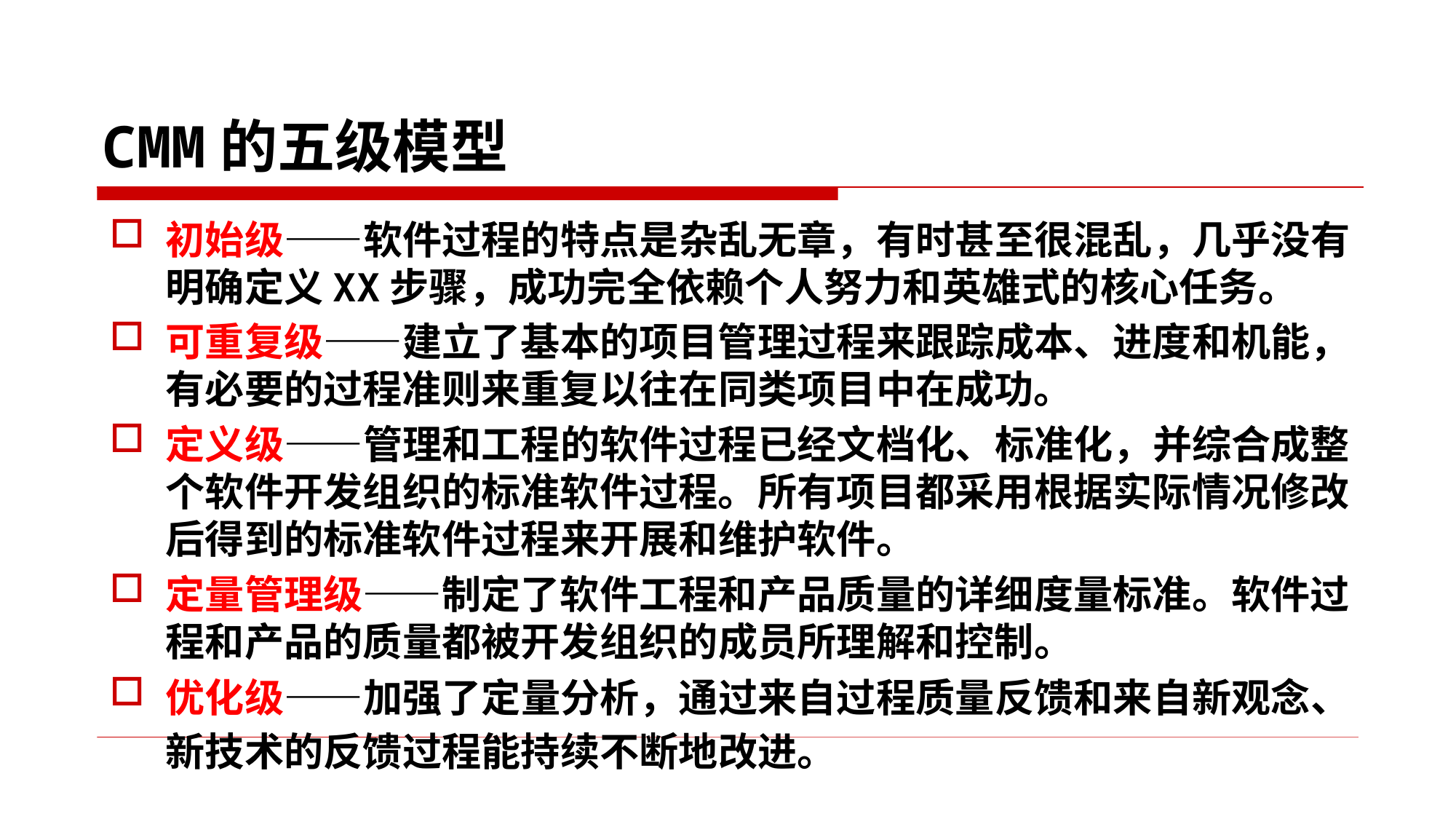

CMM的五级模型
初始级——软件过程的特点是杂乱无章，有时甚至很混乱，几乎没有明确定义XX步骤，成功完全依赖个人努力和英雄式的核心任务。
可重复级——建立了基本的项目管理过程来跟踪成本、进度和机能，有必要的过程准则来重复以往在同类项目中在成功。
定义级——管理和工程的软件过程已经文档化、标准化，并综合成整个软件开发组织的标准软件过程。所有项目都采用根据实际情况修改后得到的标准软件过程来开展和维护软件。
定量管理级——制定了软件工程和产品质量的详细度量标准。软件过程和产品的质量都被开发组织的成员所理解和控制。
优化级——加强了定量分析，通过来自过程质量反馈和来自新观念、新技术的反馈过程能持续不断地改进。